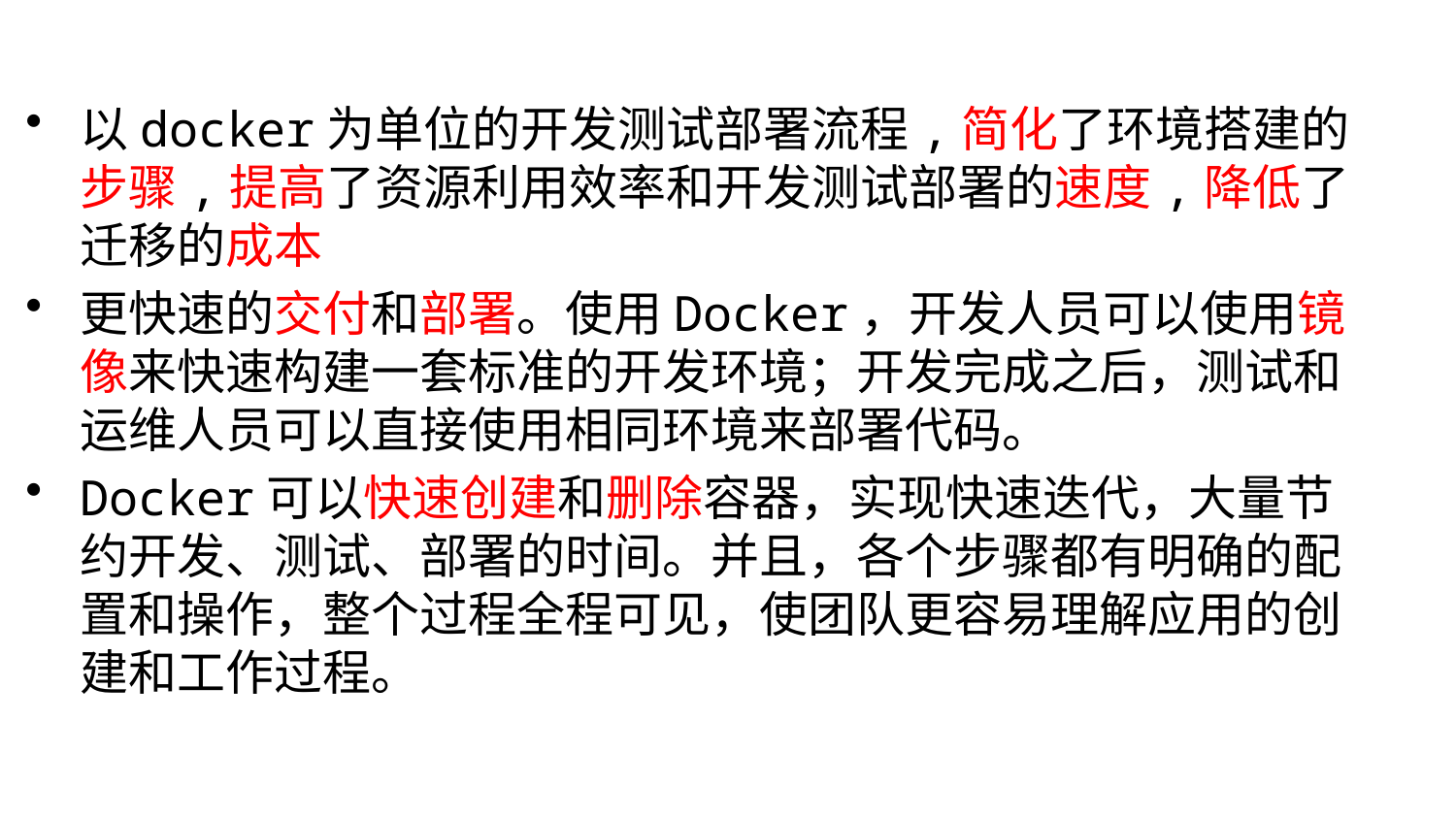

以docker为单位的开发测试部署流程,简化了环境搭建的步骤,提高了资源利用效率和开发测试部署的速度,降低了迁移的成本
更快速的交付和部署。使用Docker，开发人员可以使用镜像来快速构建一套标准的开发环境；开发完成之后，测试和运维人员可以直接使用相同环境来部署代码。
Docker可以快速创建和删除容器，实现快速迭代，大量节约开发、测试、部署的时间。并且，各个步骤都有明确的配置和操作，整个过程全程可见，使团队更容易理解应用的创建和工作过程。